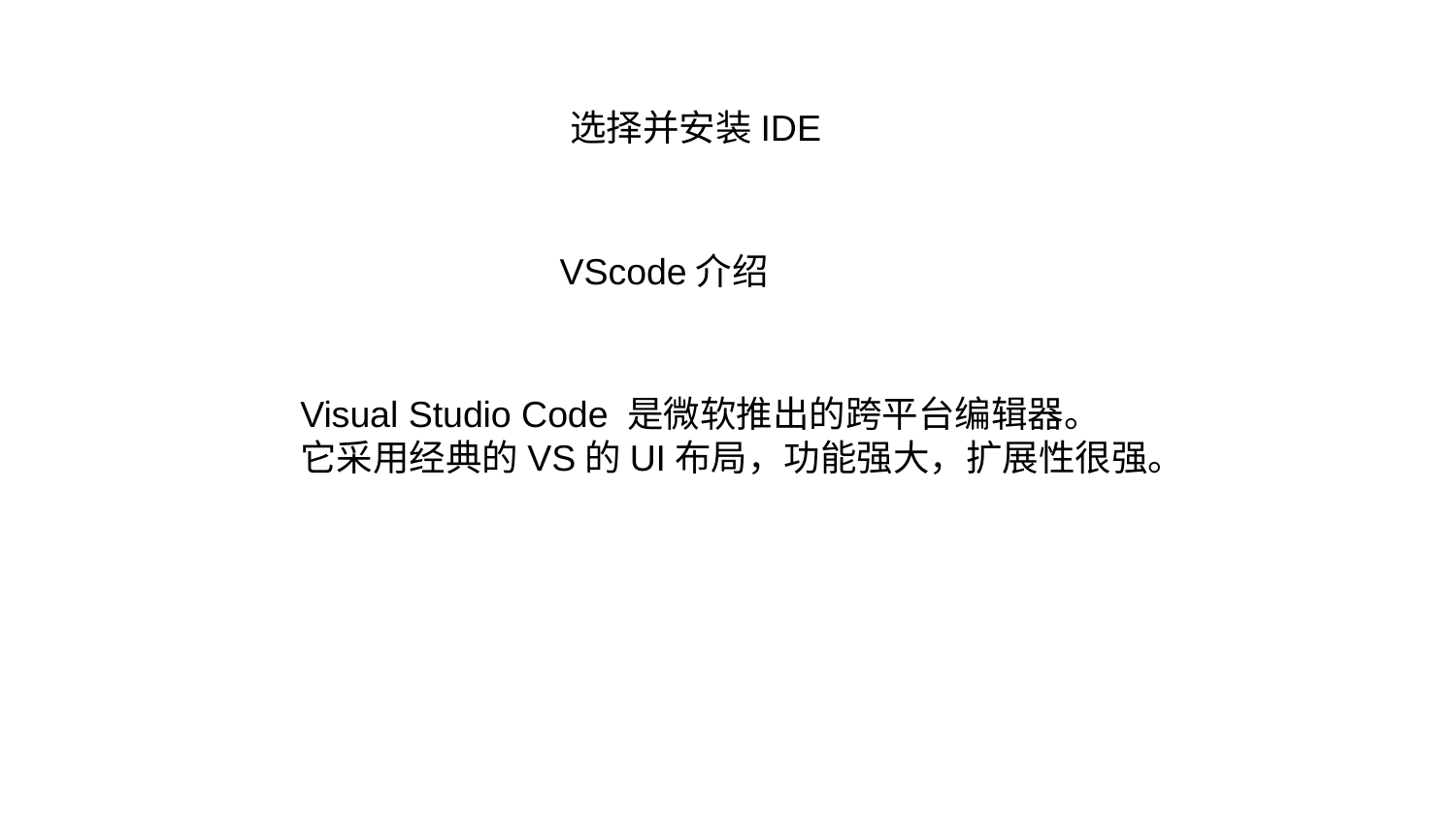

选择并安装IDE
VScode介绍
Visual Studio Code 是微软推出的跨平台编辑器。
它采用经典的VS的UI布局，功能强大，扩展性很强。